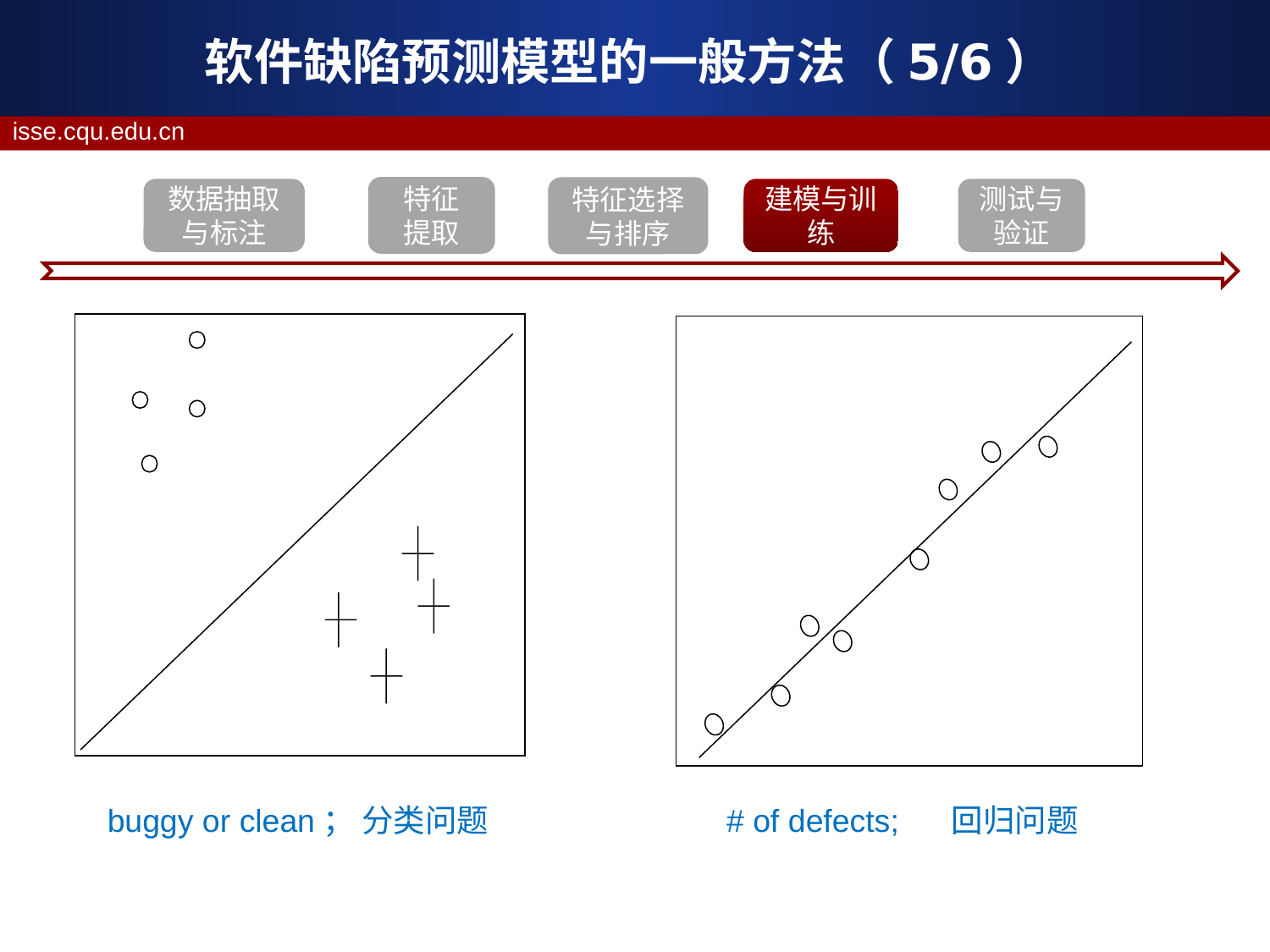

# 软件缺陷预测模型的一般方法（5/6）
特征
提取
特征选择与排序
数据抽取与标注
建模与训练
测试与验证

buggy or clean； 分类问题
 # of defects;     回归问题